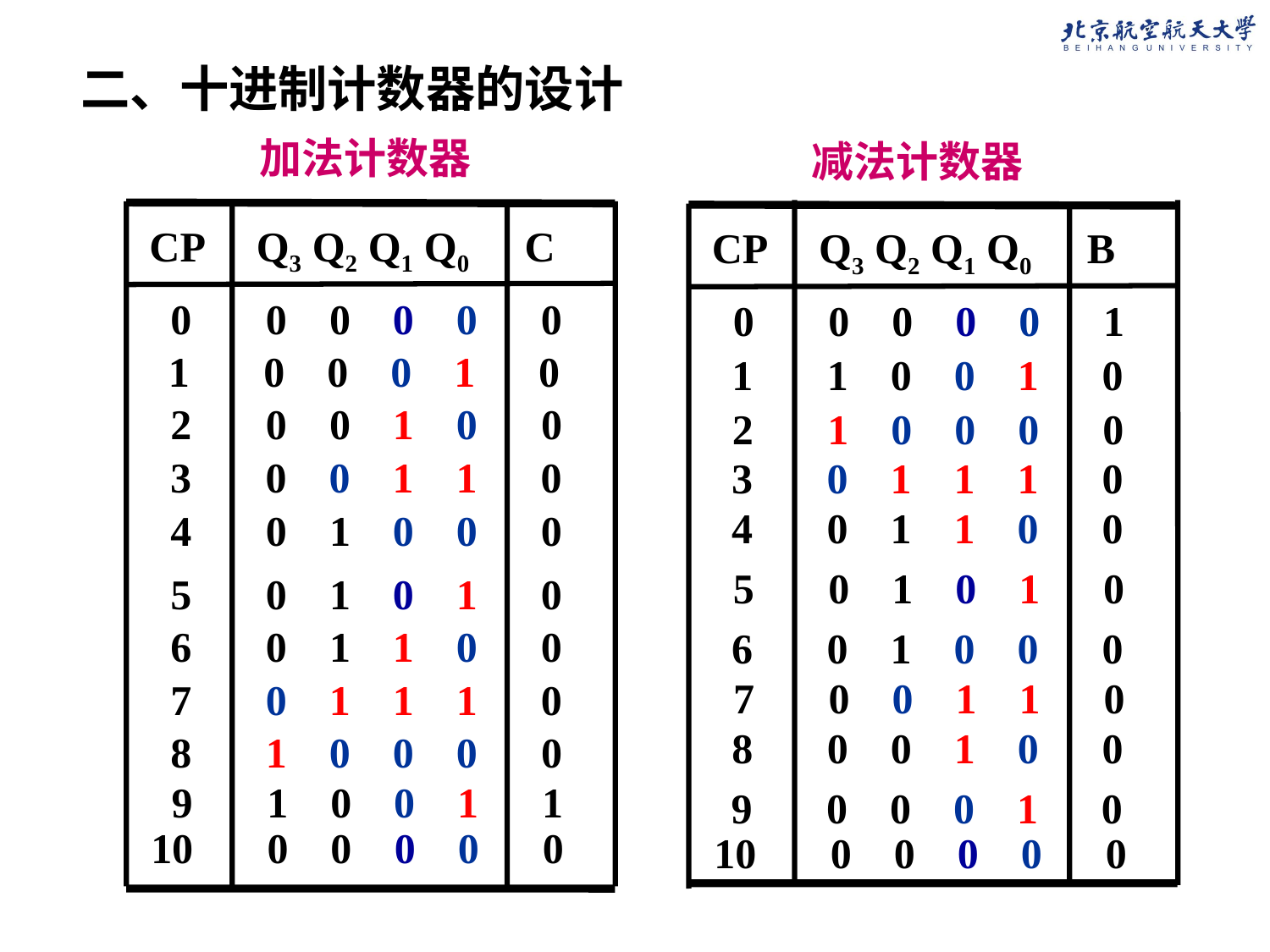

二、十进制计数器的设计
加法计数器

CP     Q3 Q2 Q1 Q0         C

   0       0    0    0    0      0
  1       0    0    0    1      0
   2       0    0    1    0      0
   3       0    0    1    1      0
   4       0    1    0    0      0
   5       0    1    0    1      0
   6       0    1    1    0      0
   7       0    1    1    1      0
    8       1    0    0    0      0
   9       1    0    0    1      1
 10       0    0    0    0      0

减法计数器

CP     Q3 Q2 Q1 Q0         B

   0       0    0    0    0      1
   1       1    0    0    1      0
    2       1    0    0    0      0
   3       0    1    1    1      0
   4       0    1    1    0      0
   5       0    1    0    1      0
   6       0    1    0    0      0
   7       0    0    1    1      0
   8       0    0    1    0      0
  9       0    0    0    1      0
 10       0    0    0    0      0

24